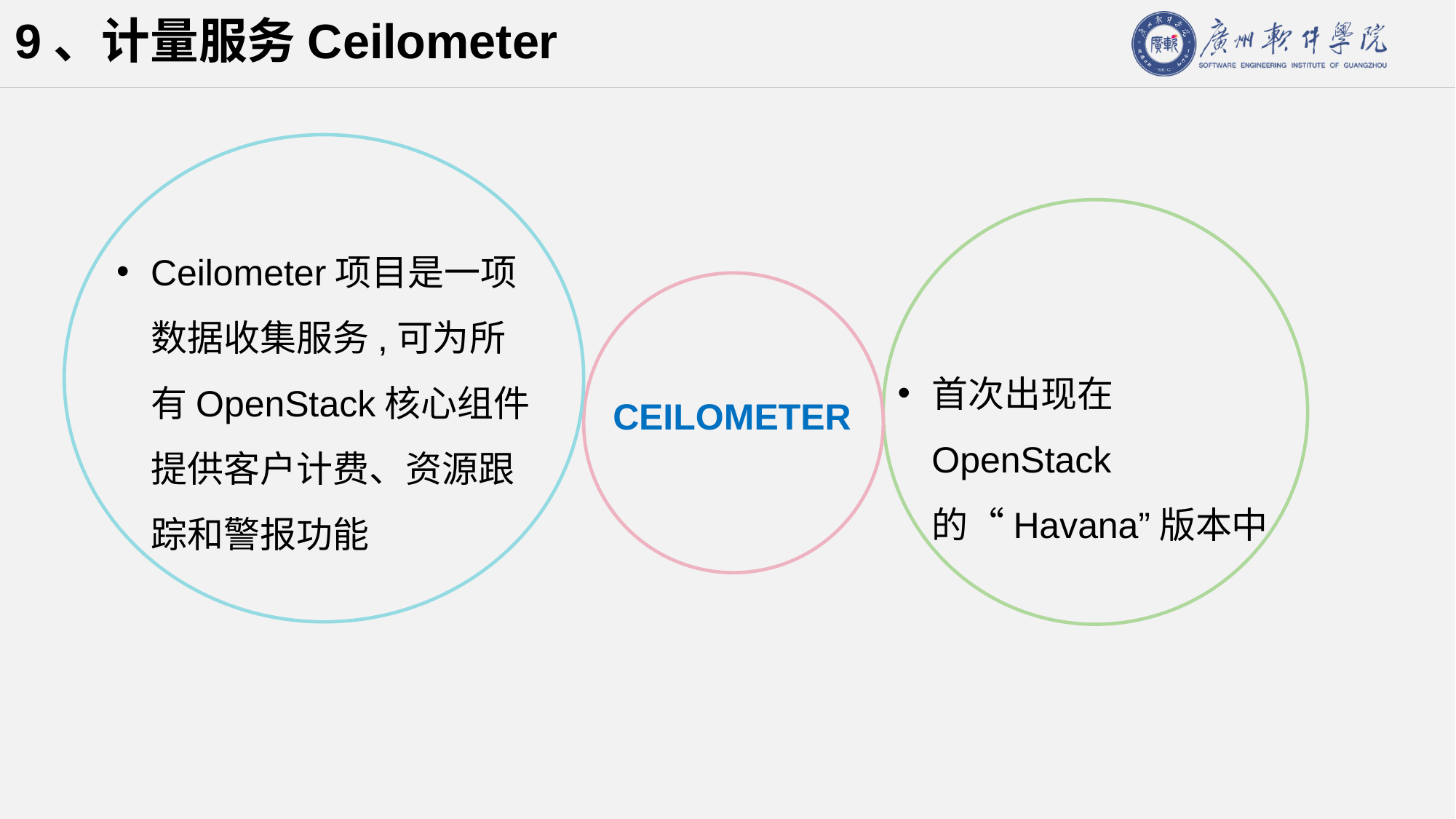

# 9、计量服务Ceilometer

Ceilometer项目是一项数据收集服务,可为所有OpenStack核心组件提供客户计费、资源跟踪和警报功能

首次出现在OpenStack的“Havana”版本中

CEILOMETER